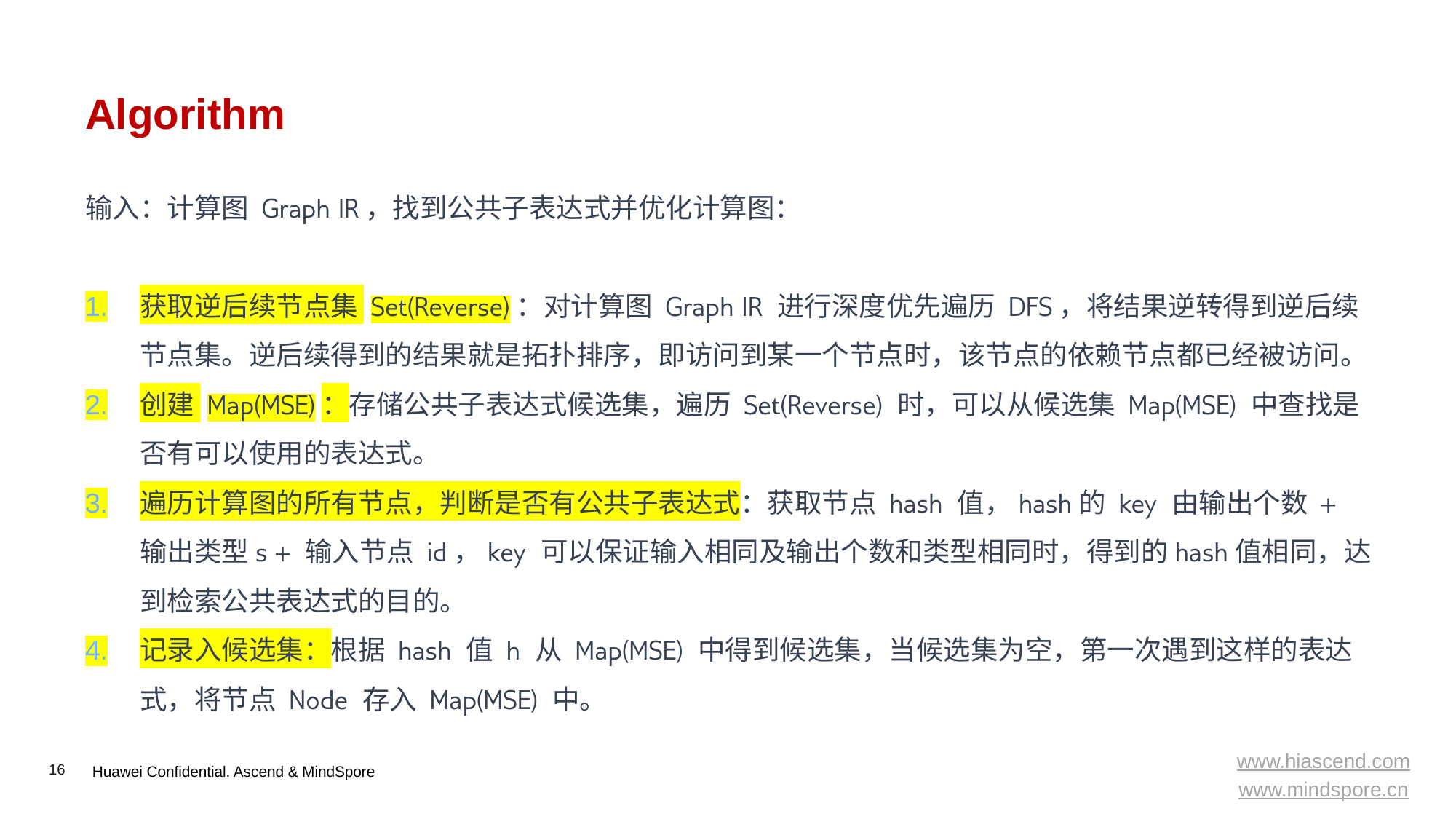

# Algorithm
输入：计算图 Graph IR，找到公共子表达式并优化计算图：

获取逆后续节点集 Set(Reverse)：对计算图 Graph IR 进行深度优先遍历 DFS，将结果逆转得到逆后续节点集。逆后续得到的结果就是拓扑排序，即访问到某一个节点时，该节点的依赖节点都已经被访问。
创建 Map(MSE)：存储公共子表达式候选集，遍历 Set(Reverse) 时，可以从候选集 Map(MSE) 中查找是否有可以使用的表达式。
遍历计算图的所有节点，判断是否有公共子表达式：获取节点 hash 值，hash的 key 由输出个数 + 输出类型s + 输入节点 id，key 可以保证输入相同及输出个数和类型相同时，得到的hash值相同，达到检索公共表达式的目的。
记录入候选集：根据 hash 值 h 从 Map(MSE) 中得到候选集，当候选集为空，第一次遇到这样的表达式，将节点 Node 存入 Map(MSE) 中。